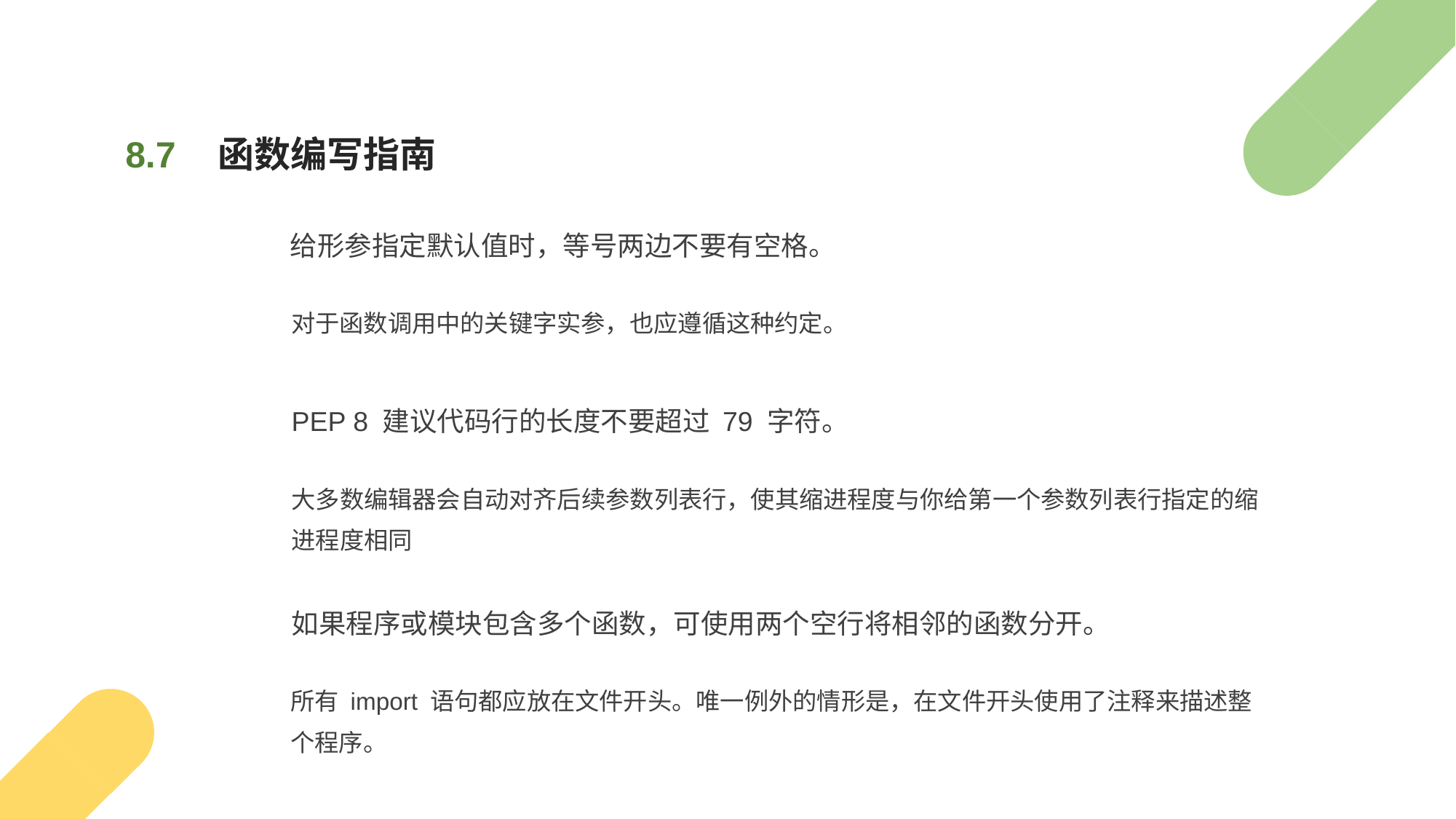

函数编写指南
8.7
给形参指定默认值时，等号两边不要有空格。
对于函数调用中的关键字实参，也应遵循这种约定。
PEP 8 建议代码行的长度不要超过 79 字符。
大多数编辑器会自动对齐后续参数列表行，使其缩进程度与你给第一个参数列表行指定的缩
进程度相同
如果程序或模块包含多个函数，可使用两个空行将相邻的函数分开。
所有 import 语句都应放在文件开头。唯一例外的情形是，在文件开头使用了注释来描述整
个程序。